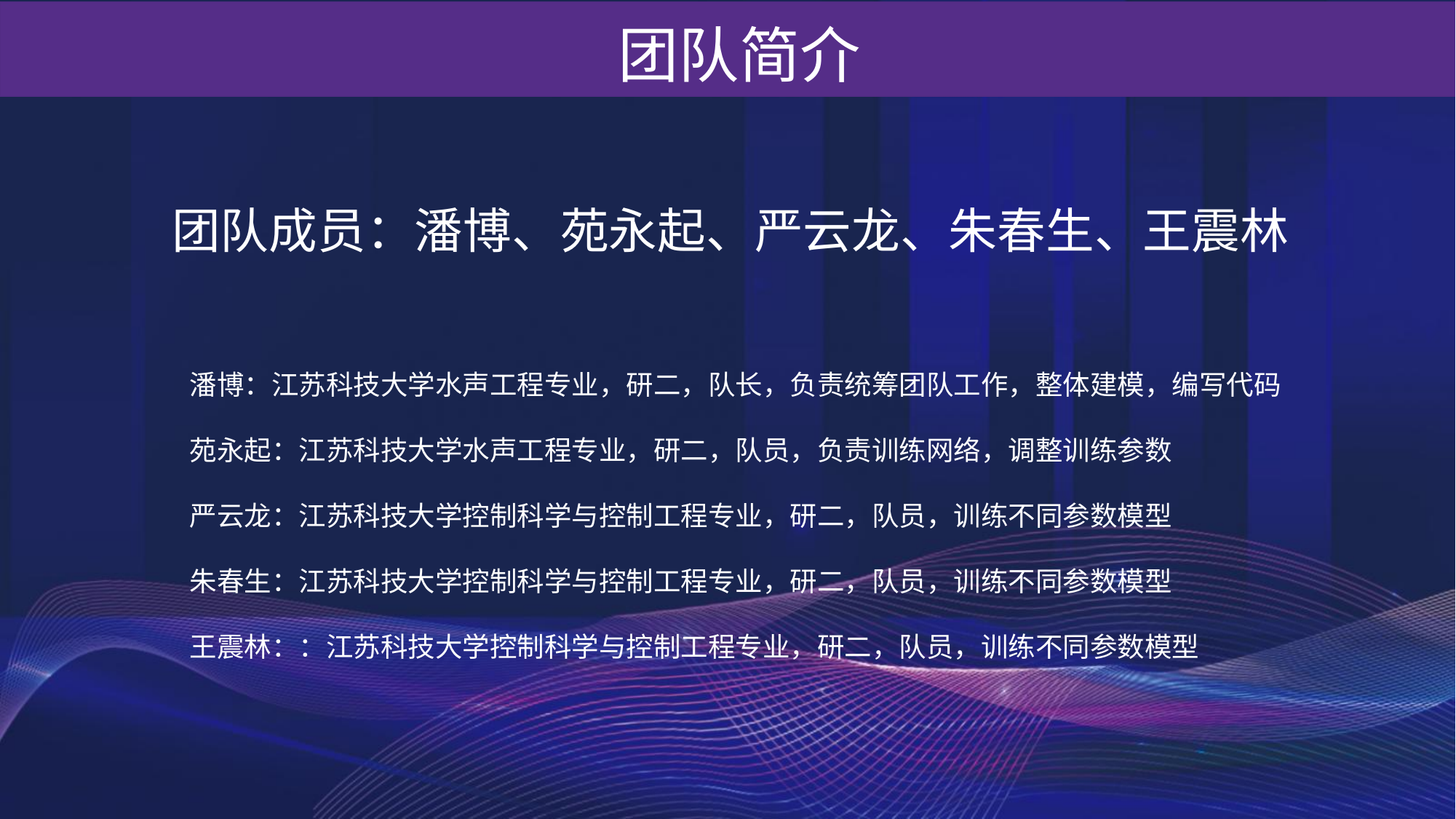

团队简介
团队成员：潘博、苑永起、严云龙、朱春生、王震林

潘博：江苏科技大学水声工程专业，研二，队长，负责统筹团队工作，整体建模，编写代码
苑永起：江苏科技大学水声工程专业，研二，队员，负责训练网络，调整训练参数
严云龙：江苏科技大学控制科学与控制工程专业，研二，队员，训练不同参数模型
朱春生：江苏科技大学控制科学与控制工程专业，研二，队员，训练不同参数模型
王震林：：江苏科技大学控制科学与控制工程专业，研二，队员，训练不同参数模型